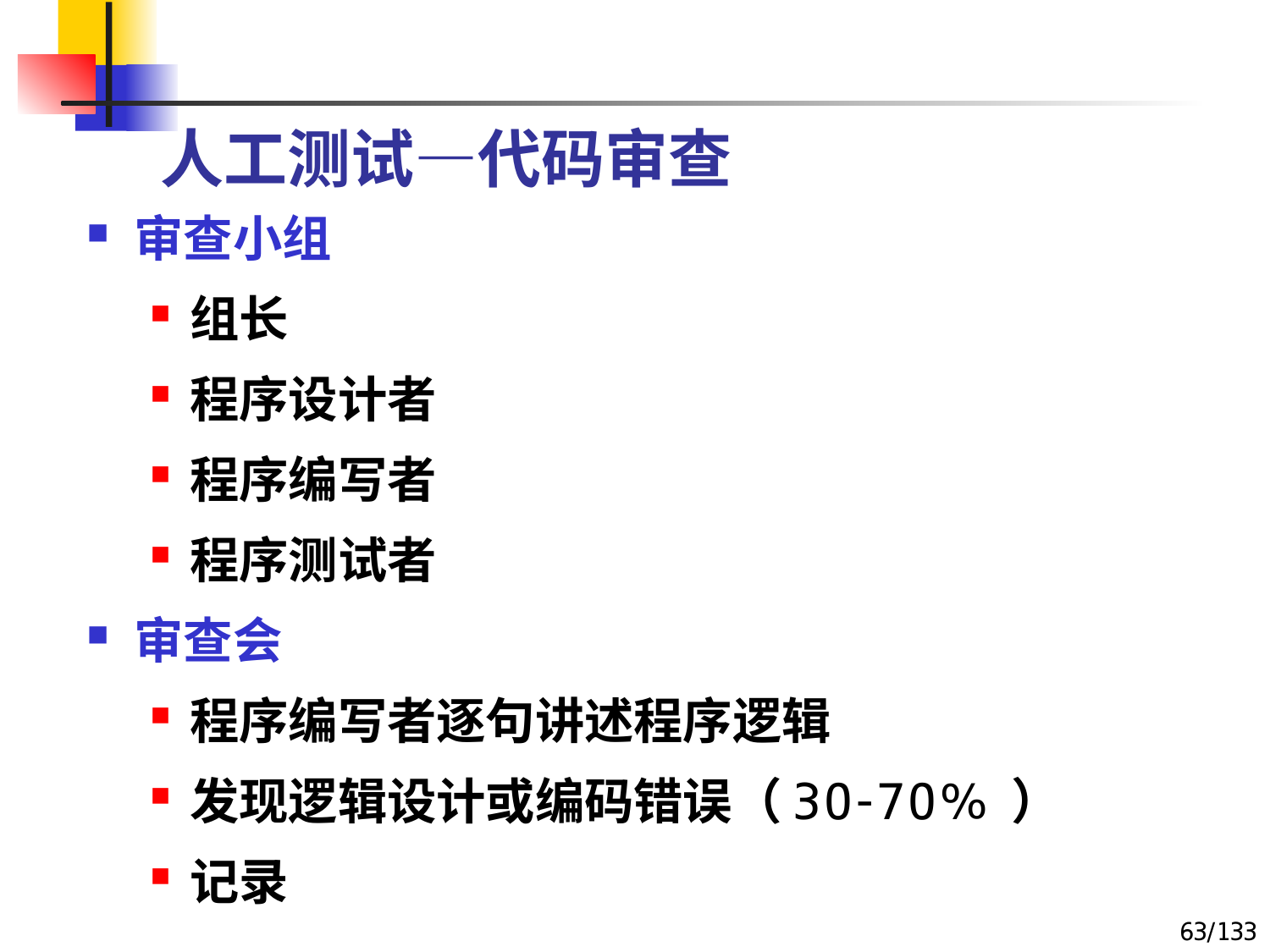

# 人工测试—代码审查
审查小组
组长
程序设计者
程序编写者
程序测试者
审查会
程序编写者逐句讲述程序逻辑
发现逻辑设计或编码错误（30-70%）
记录

63/133